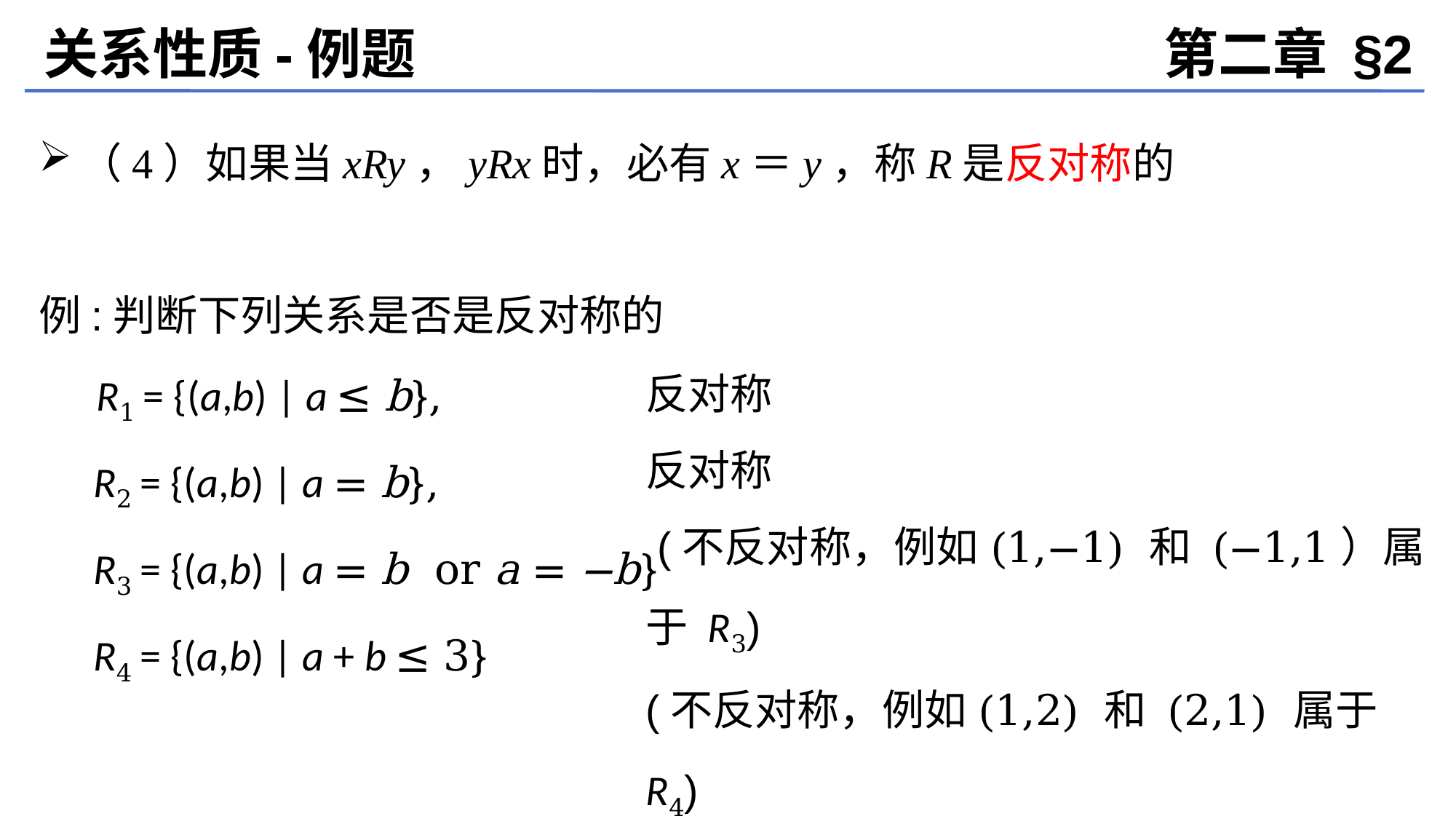

关系性质-例题
第二章 §2
（4）如果当xRy，yRx时，必有x＝y，称R是反对称的

例:判断下列关系是否是反对称的
      R1 = {(a,b) | a ≤ b},
R2 = {(a,b) | a = b},
R3 = {(a,b) | a = b  or a = −b}
R4 = {(a,b) | a + b ≤ 3}

反对称
反对称
 (不反对称，例如(1,−1) 和 (−1,1）属于 R3)
(不反对称，例如(1,2) 和 (2,1) 属于R4)